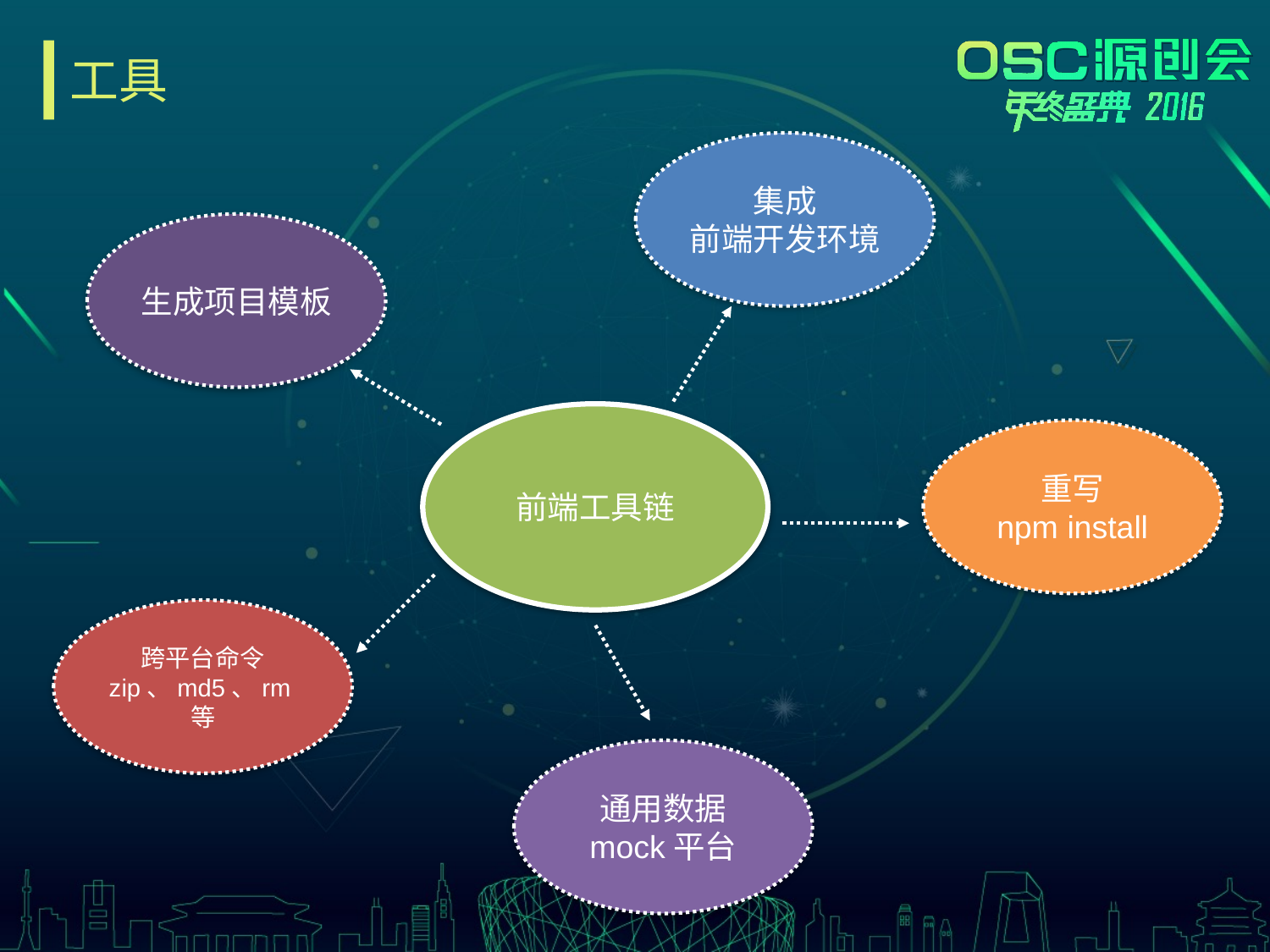

# 工具
集成
前端开发环境
生成项目模板

前端工具链
重写
npm install

跨平台命令
zip、md5、rm等

通用数据
mock平台